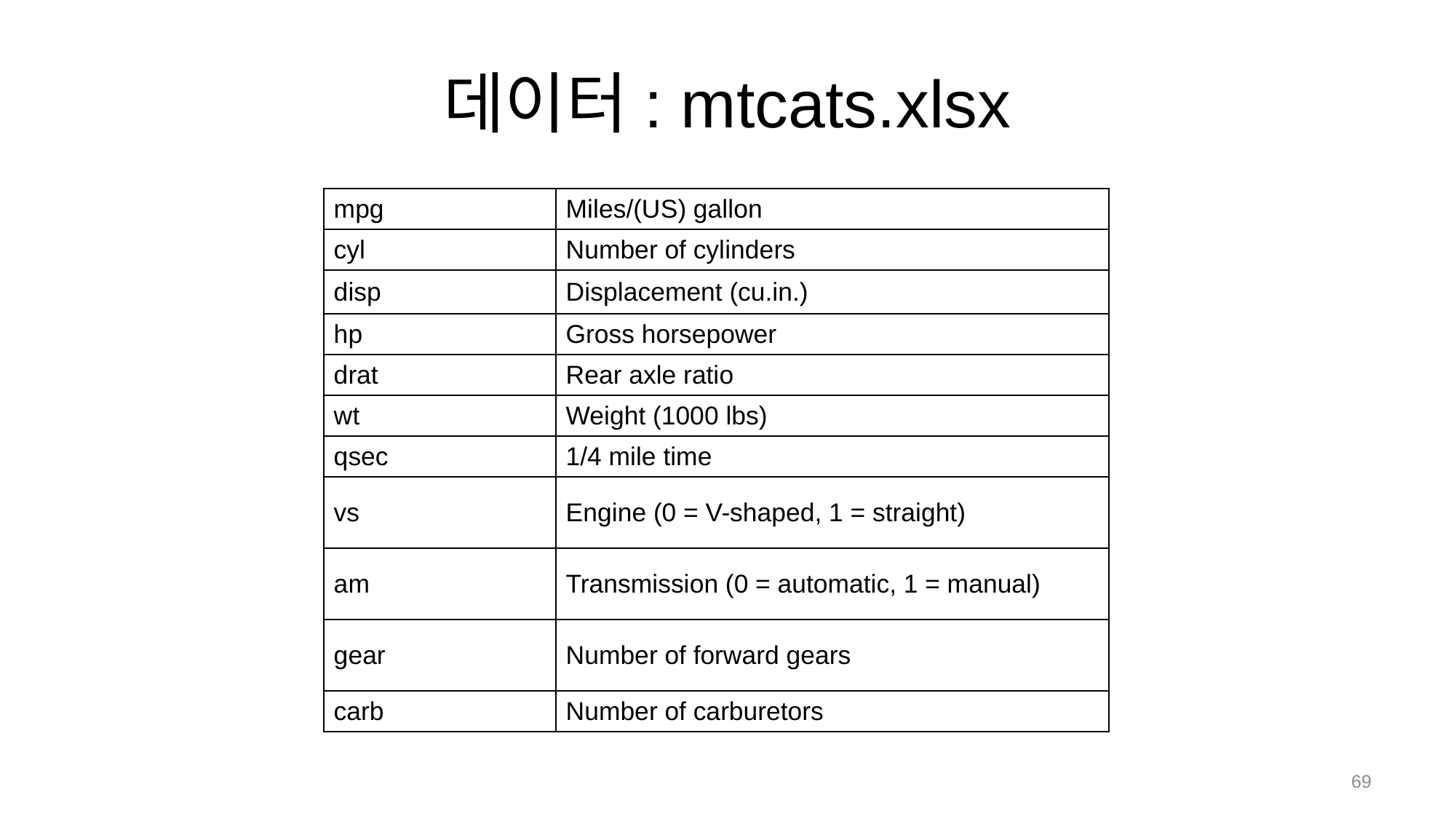

# 데이터: mtcats.xlsx
| mpg | Miles/(US) gallon |
| --- | --- |
| cyl | Number of cylinders |
| disp | Displacement (cu.in.) |
| hp | Gross horsepower |
| drat | Rear axle ratio |
| wt | Weight (1000 lbs) |
| qsec | 1/4 mile time |
| vs | Engine (0 = V-shaped, 1 = straight) |
| am | Transmission (0 = automatic, 1 = manual) |
| gear | Number of forward gears |
| carb | Number of carburetors |
69